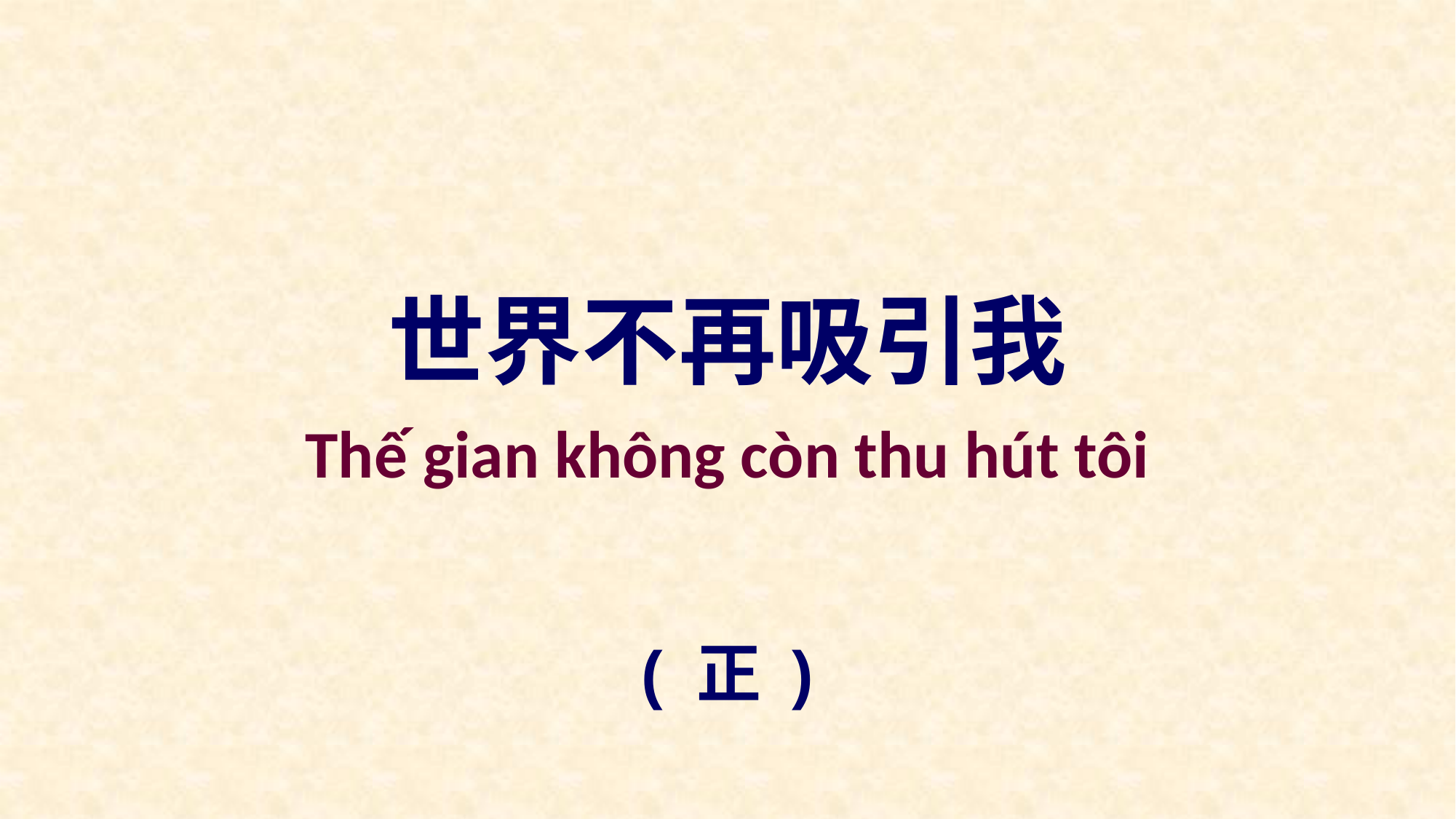

世界不再吸引我
Thế gian không còn thu hút tôi
( 正 )